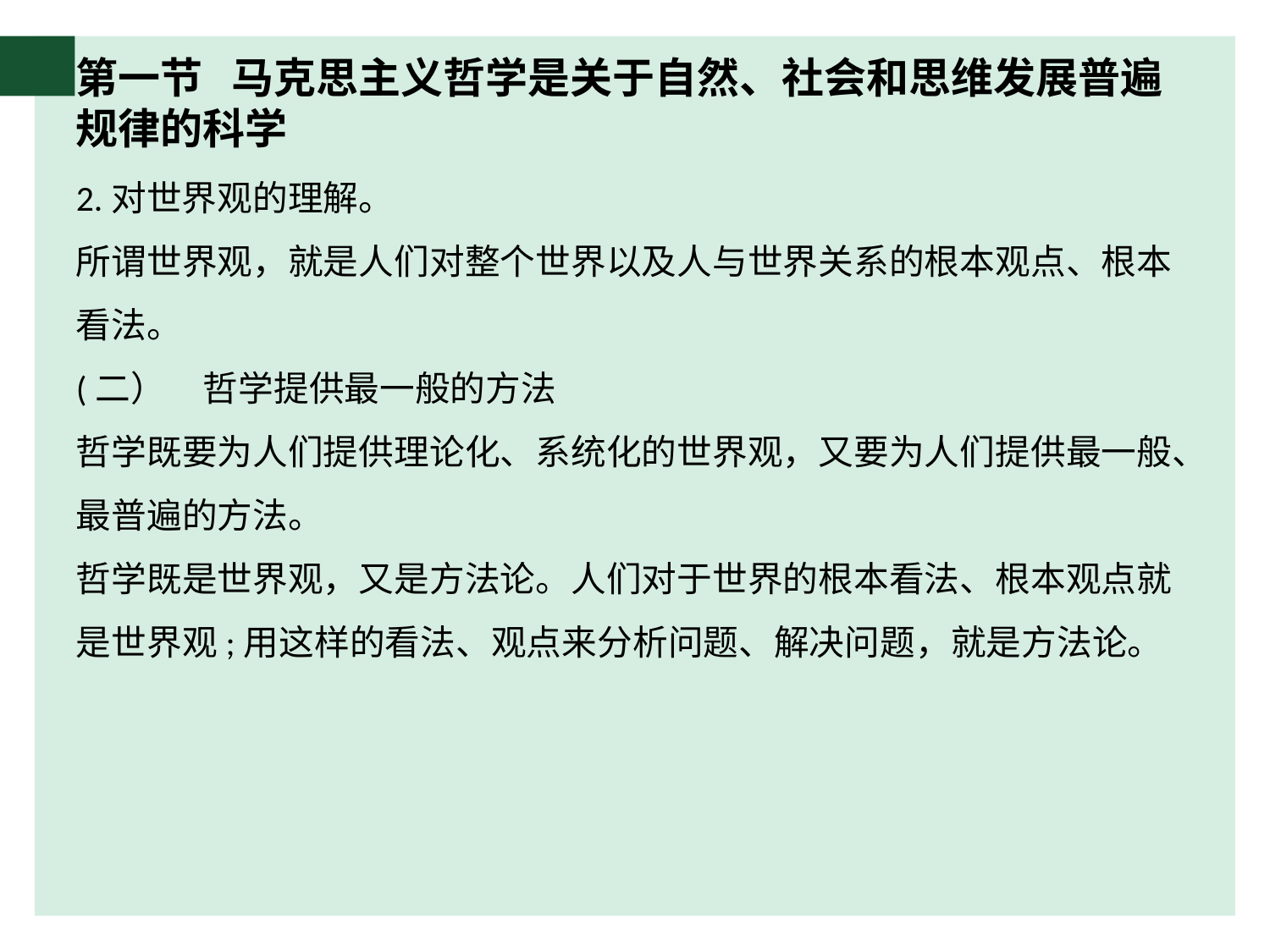

# 第一节   马克思主义哲学是关于自然、社会和思维发展普遍规律的科学
2.对世界观的理解。
所谓世界观，就是人们对整个世界以及人与世界关系的根本观点、根本看法。
(二）	哲学提供最一般的方法
哲学既要为人们提供理论化、系统化的世界观，又要为人们提供最一般、最普遍的方法。
哲学既是世界观，又是方法论。人们对于世界的根本看法、根本观点就是世界观;用这样的看法、观点来分析问题、解决问题，就是方法论。